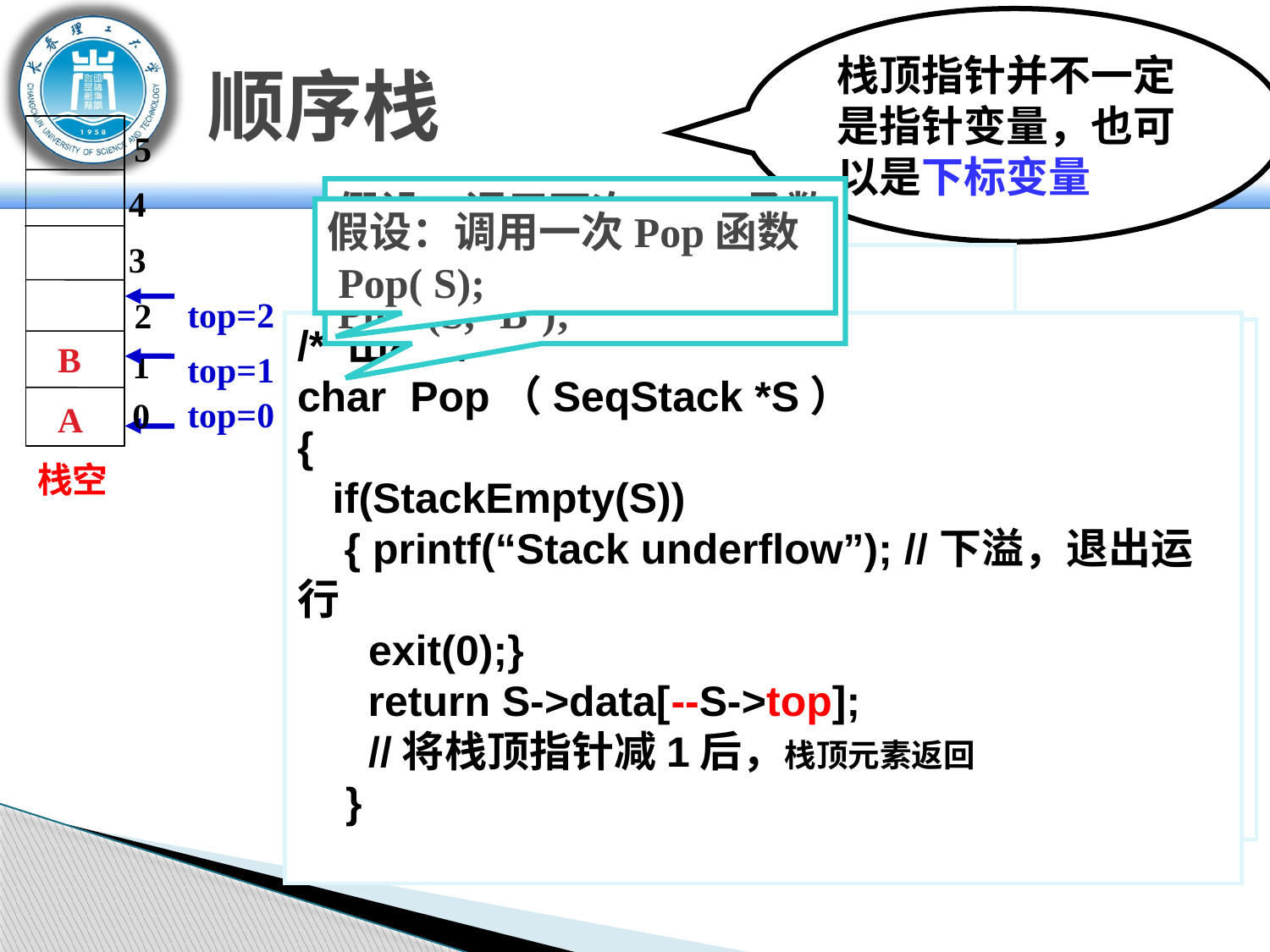

栈顶指针并不一定是指针变量，也可以是下标变量

# 顺序栈

4
3
5
2
1
0
假设：调用两次Push函数
 Push( S, ‘A’);
Push(S, ’B’);
假设：调用一次Pop函数
 Pop( S);
#define SIZE 50
typedef struct
 {
         char  data[SIZE];
          int top;
   }SeqStack;
top=2

B
/* 出栈*/
char  Pop（SeqStack *S）
{
   if(StackEmpty(S))
    { printf(“Stack underflow”); //下溢，退出运行
      exit(0);}
      return S->data[--S->top];
      //将栈顶指针减1后，栈顶元素返回
    }
top=1
/* 进栈*/
void Push（SeqStack *S，char x）
 {
    if (StackFull(S))
     { printf(“Stack overflow”); //上溢，退出运行
        exit(0) ;}
      S->data[S->top++]=x;//将x入栈,栈顶指针加1
  }

top=0
A

栈空
/*置栈空*/
  void InitStack（SeqStack *S）
    {    S->top=0;
    }